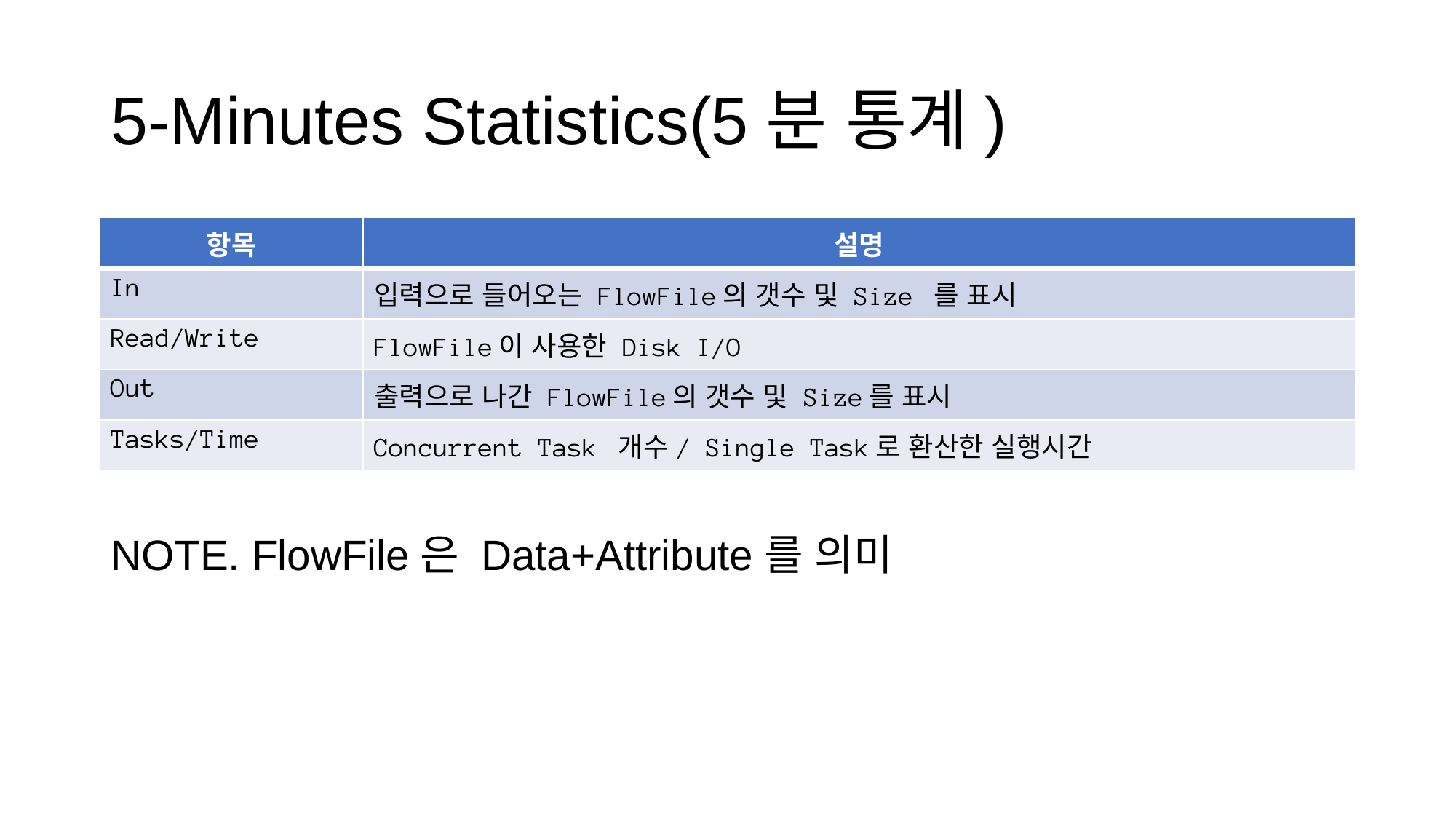

# 5-Minutes Statistics(5분 통계)

NOTE. FlowFile은 Data+Attribute를 의미
| 항목 | 설명 |
| --- | --- |
| In | 입력으로 들어오는 FlowFile의 갯수 및 Size 를 표시 |
| Read/Write | FlowFile이 사용한 Disk I/O |
| Out | 출력으로 나간 FlowFile의 갯수 및 Size를 표시 |
| Tasks/Time | Concurrent Task 개수/ Single Task로 환산한 실행시간 |